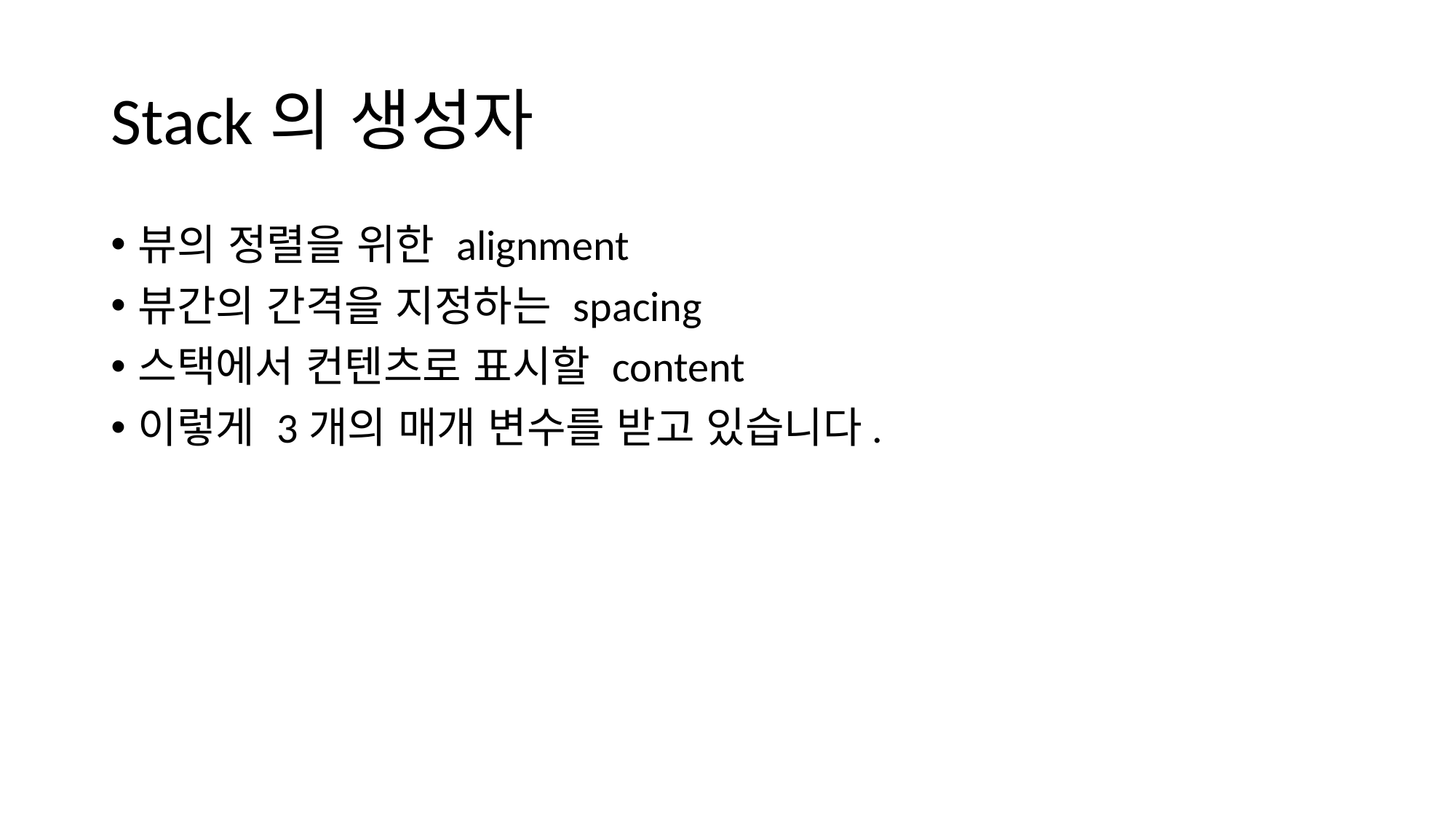

# Stack의 생성자
뷰의 정렬을 위한 alignment
뷰간의 간격을 지정하는 spacing
스택에서 컨텐츠로 표시할 content
이렇게 3개의 매개 변수를 받고 있습니다.